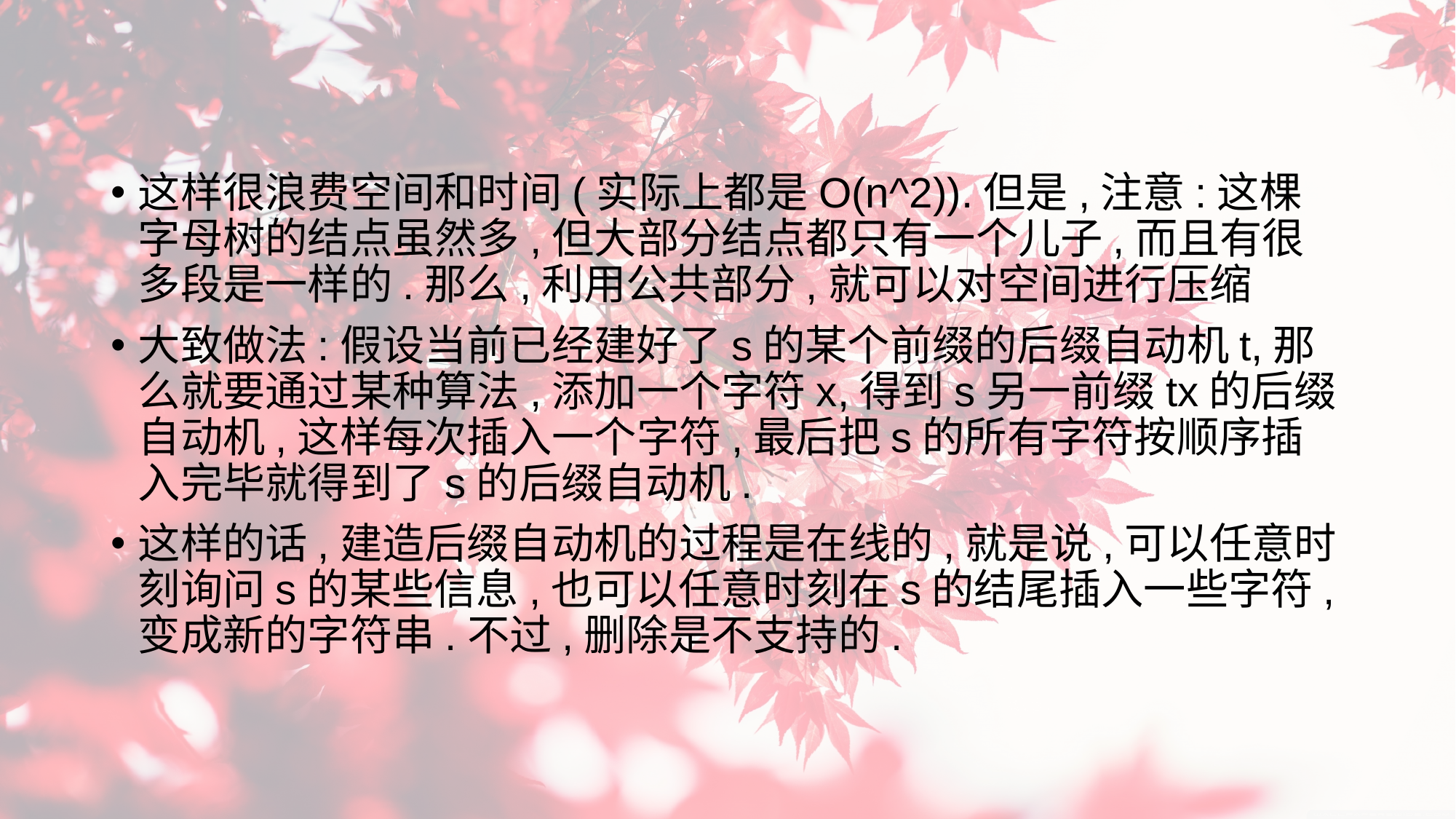

这样很浪费空间和时间(实际上都是O(n^2)).但是,注意:这棵字母树的结点虽然多,但大部分结点都只有一个儿子,而且有很多段是一样的.那么,利用公共部分,就可以对空间进行压缩
大致做法:假设当前已经建好了s的某个前缀的后缀自动机t,那么就要通过某种算法,添加一个字符x,得到s另一前缀tx的后缀自动机,这样每次插入一个字符,最后把s的所有字符按顺序插入完毕就得到了s的后缀自动机.
这样的话,建造后缀自动机的过程是在线的,就是说,可以任意时刻询问s的某些信息,也可以任意时刻在s的结尾插入一些字符,变成新的字符串.不过,删除是不支持的.